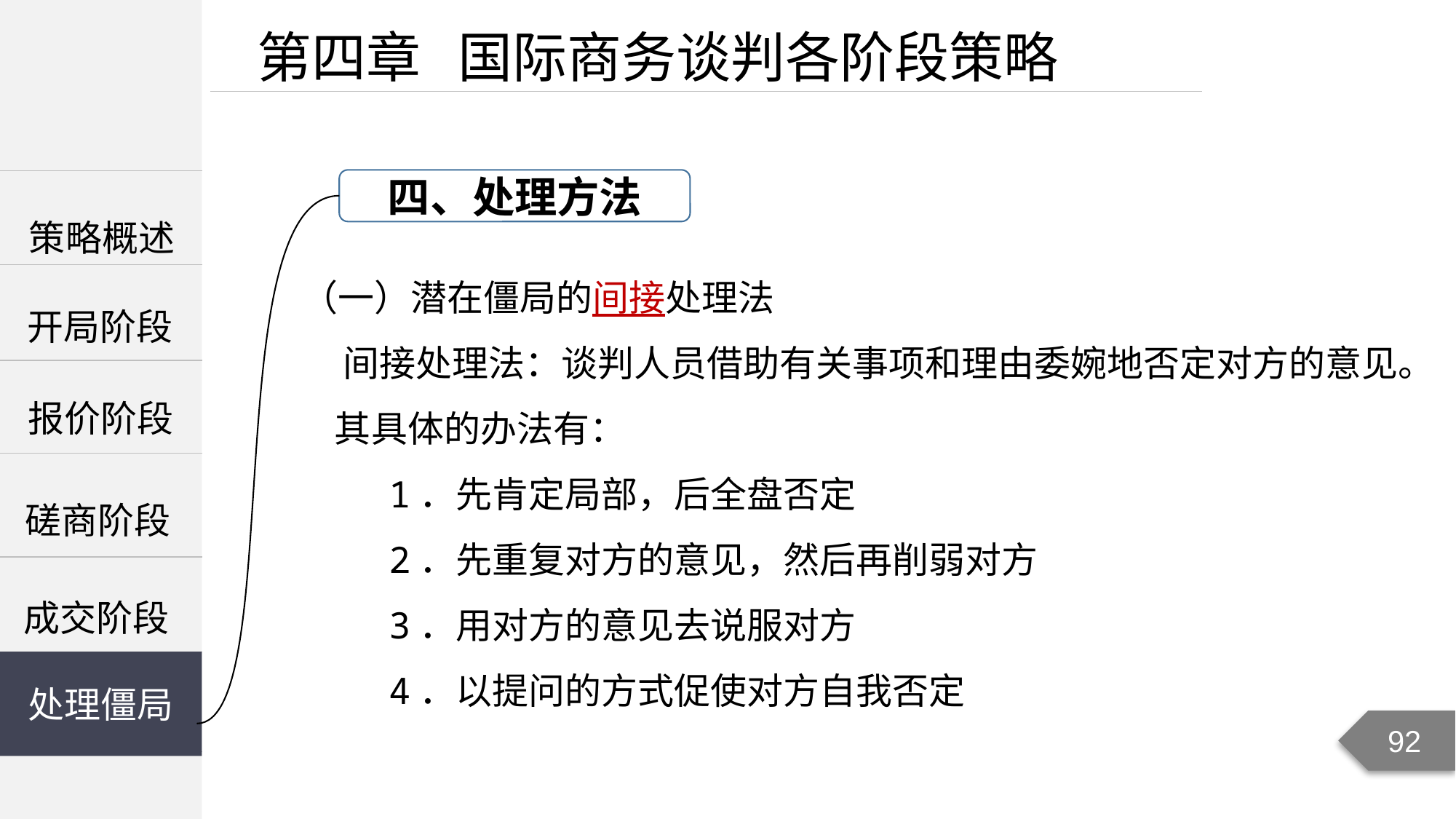

第四章   国际商务谈判各阶段策略
四、处理方法
|  |
| --- |
|  |
|  |
策略概述
（一）潜在僵局的间接处理法
    间接处理法：谈判人员借助有关事项和理由委婉地否定对方的意见。
   其具体的办法有：
    1．先肯定局部，后全盘否定
    2．先重复对方的意见，然后再削弱对方
    3．用对方的意见去说服对方
    4．以提问的方式促使对方自我否定
开局阶段
报价阶段

磋商阶段

成交阶段

处理僵局
处理僵局
92